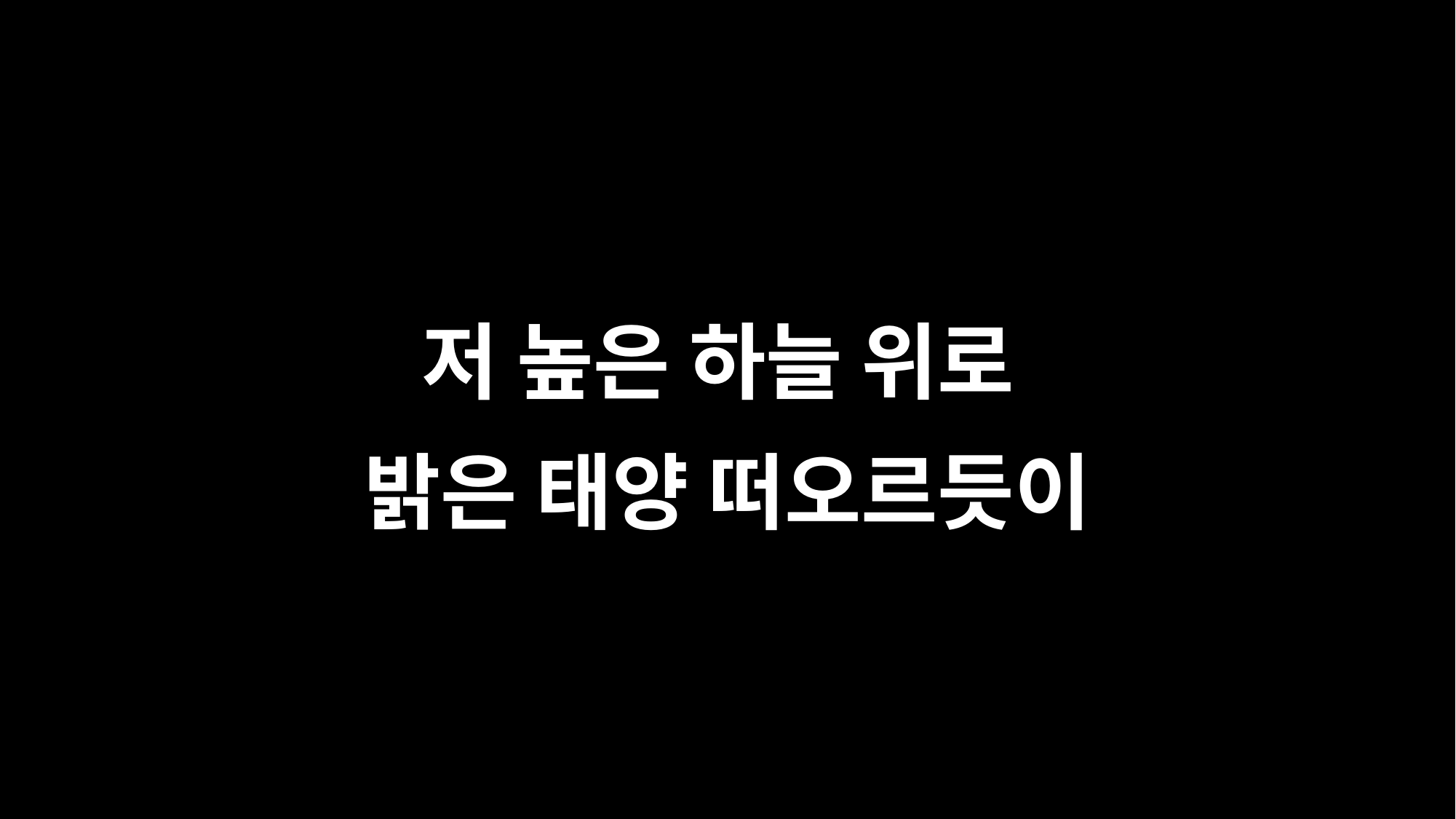

저 높은 하늘 위로
밝은 태양 떠오르듯이